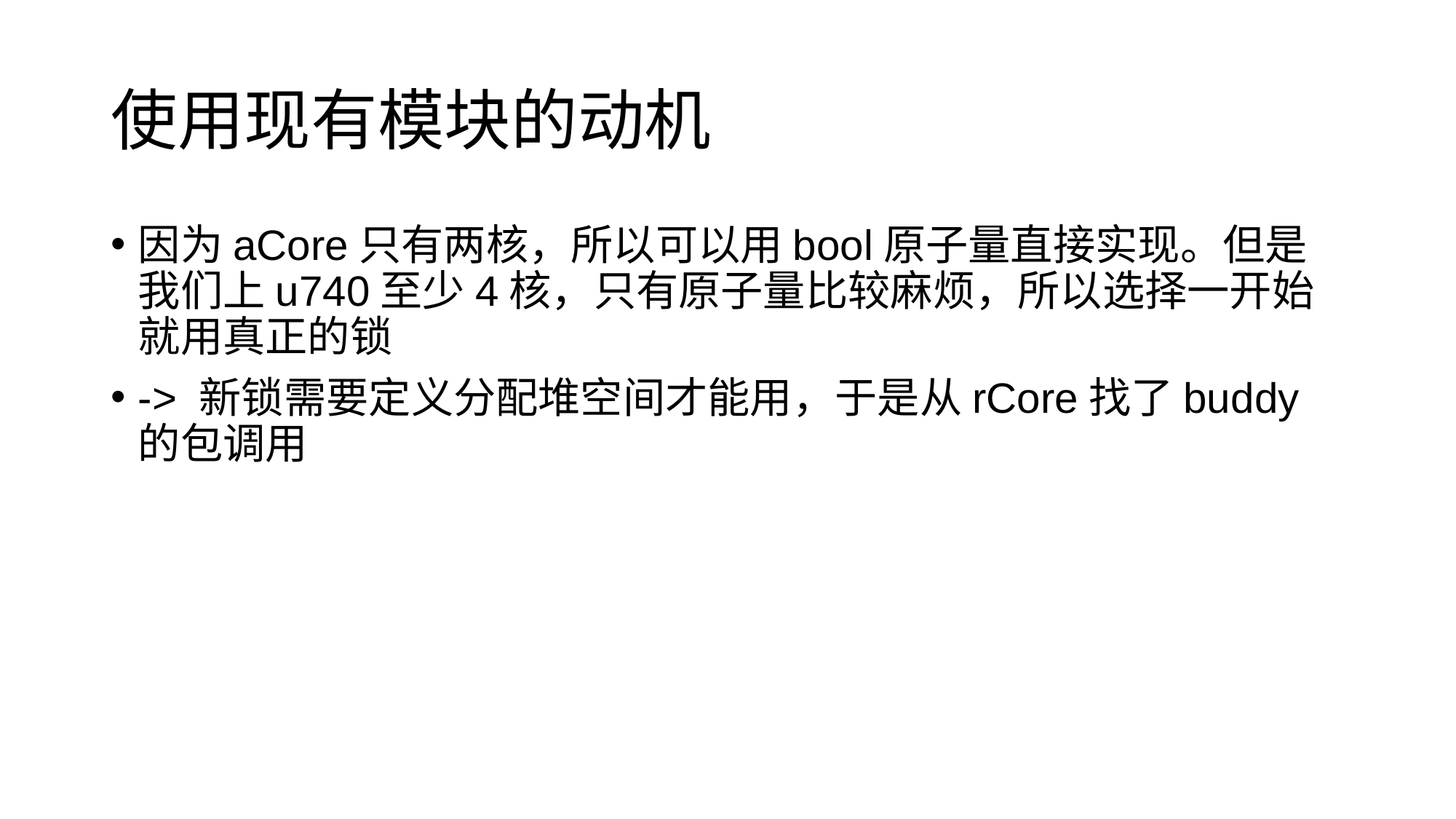

# 使用现有模块的动机
因为aCore只有两核，所以可以用bool原子量直接实现。但是我们上u740至少4核，只有原子量比较麻烦，所以选择一开始就用真正的锁
-> 新锁需要定义分配堆空间才能用，于是从rCore找了buddy的包调用